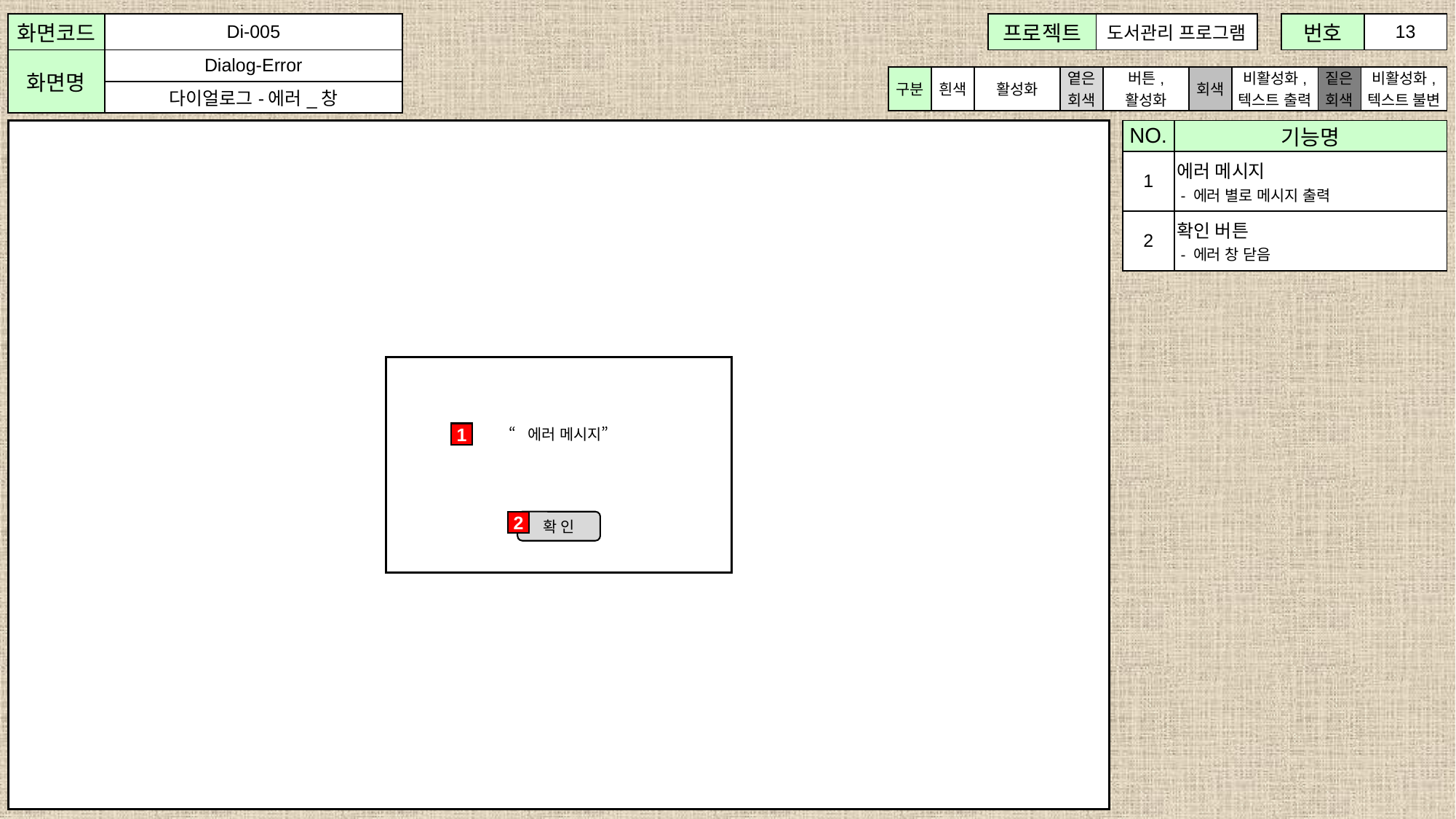

| 화면코드 | Di-005 |
| --- | --- |
| 화면명 | Dialog-Error |
|  | 다이얼로그-에러\_창 |
| 프로젝트 | 도서관리 프로그램 |
| --- | --- |
| 번호 | 13 |
| --- | --- |
| 구분 | 흰색 | 활성화 | 옅은 회색 | 버튼, 활성화 | 회색 | 비활성화, 텍스트 출력 | 짙은 회색 | 비활성화, 텍스트 불변 |
| --- | --- | --- | --- | --- | --- | --- | --- | --- |

| NO. | 기능명 |
| --- | --- |
| 1 | 에러 메시지 - 에러 별로 메시지 출력 |
| 2 | 확인 버튼 - 에러 창 닫음 |

“에러 메시지”
1
확 인
2